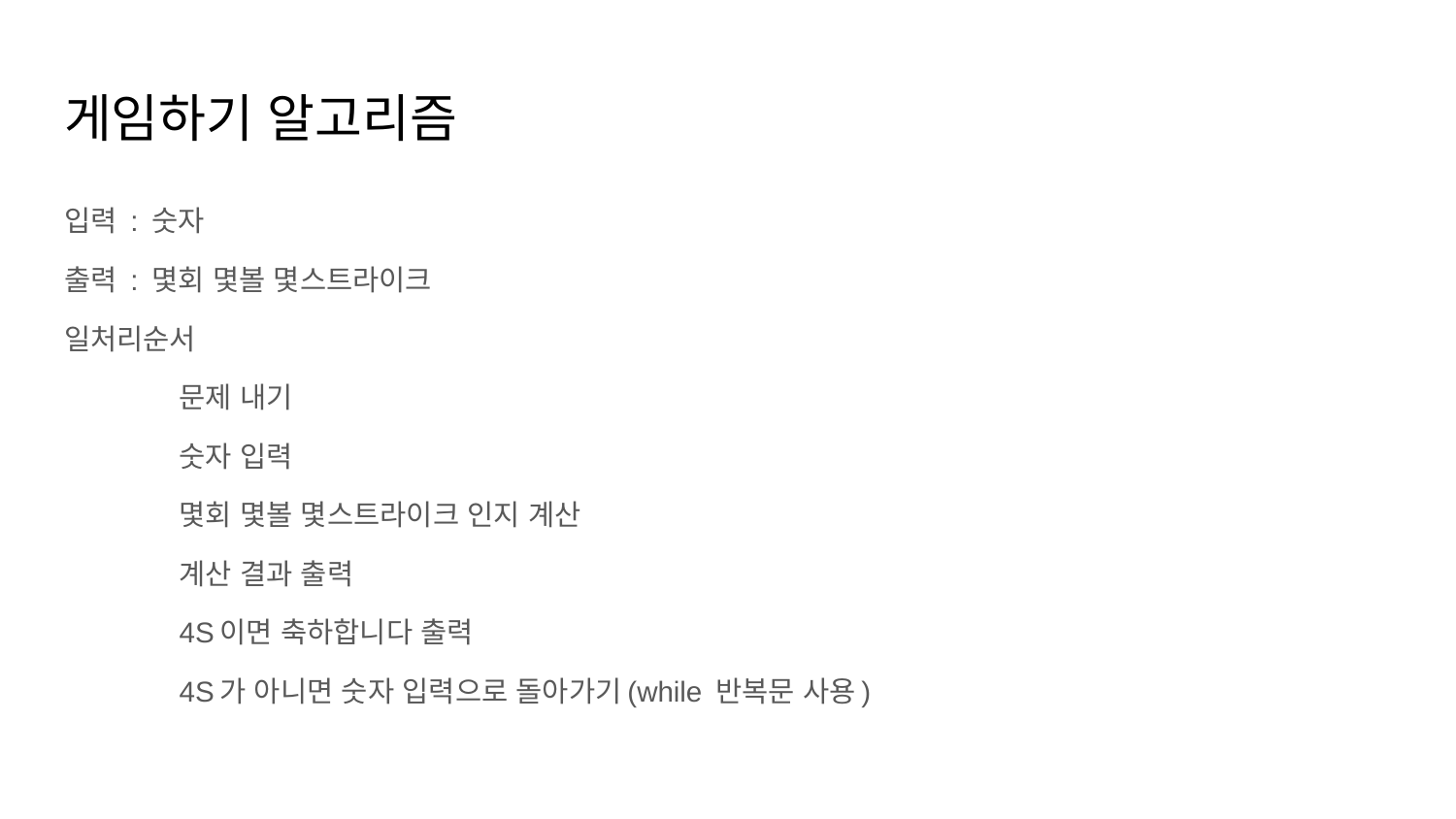

# 게임하기 알고리즘
입력 : 숫자
출력 : 몇회 몇볼 몇스트라이크
일처리순서
	문제 내기
	숫자 입력
	몇회 몇볼 몇스트라이크 인지 계산
	계산 결과 출력
	4S이면 축하합니다 출력
	4S가 아니면 숫자 입력으로 돌아가기(while 반복문 사용)